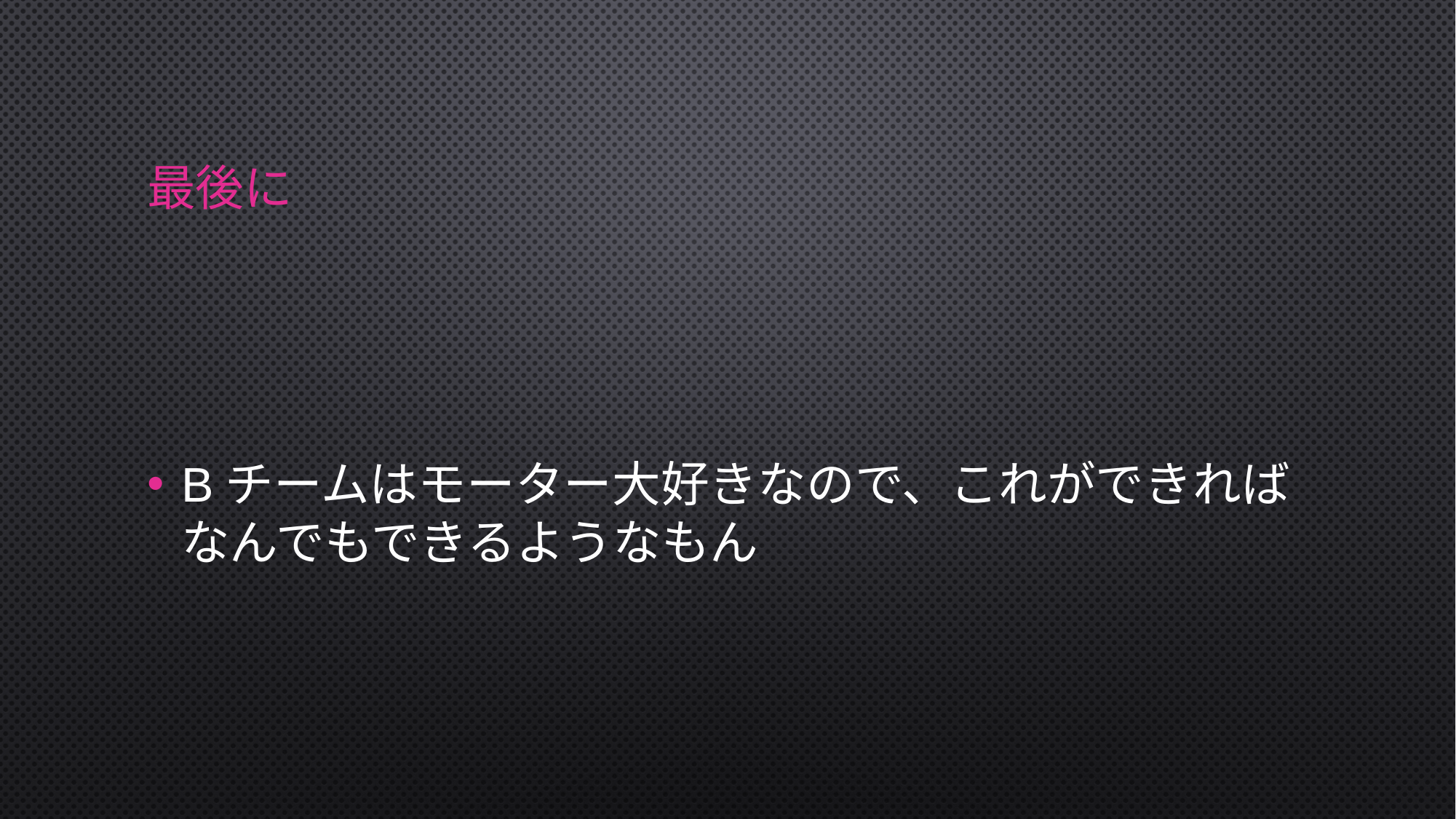

# 最後に
Bチームはモーター大好きなので、これができればなんでもできるようなもん